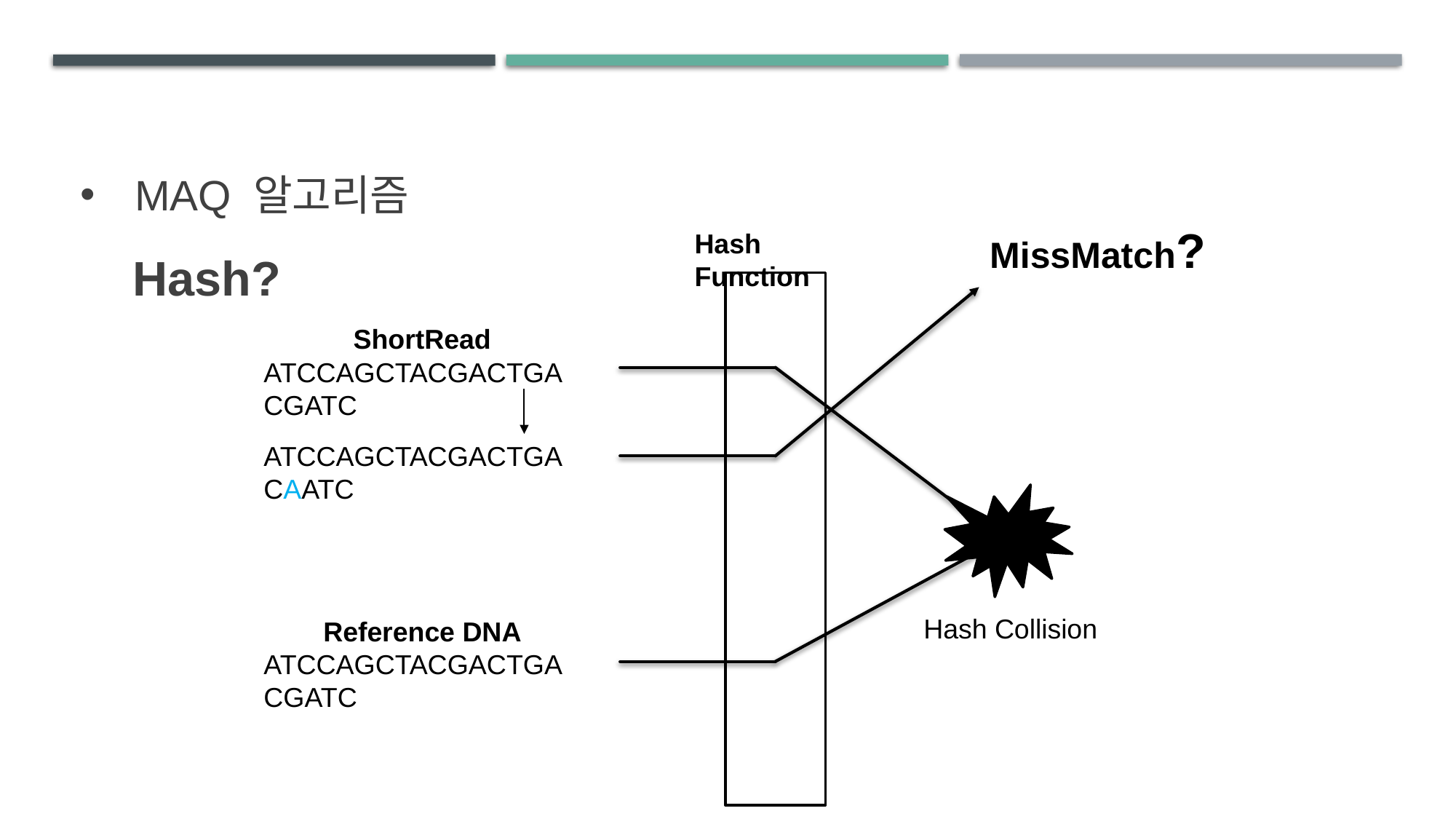

Hash?
# Maq 알고리즘
MissMatch?
Hash Function

ShortRead
ATCCAGCTACGACTGACGATC
ATCCAGCTACGACTGACAATC

Hash Collision
Reference DNA
ATCCAGCTACGACTGACGATC